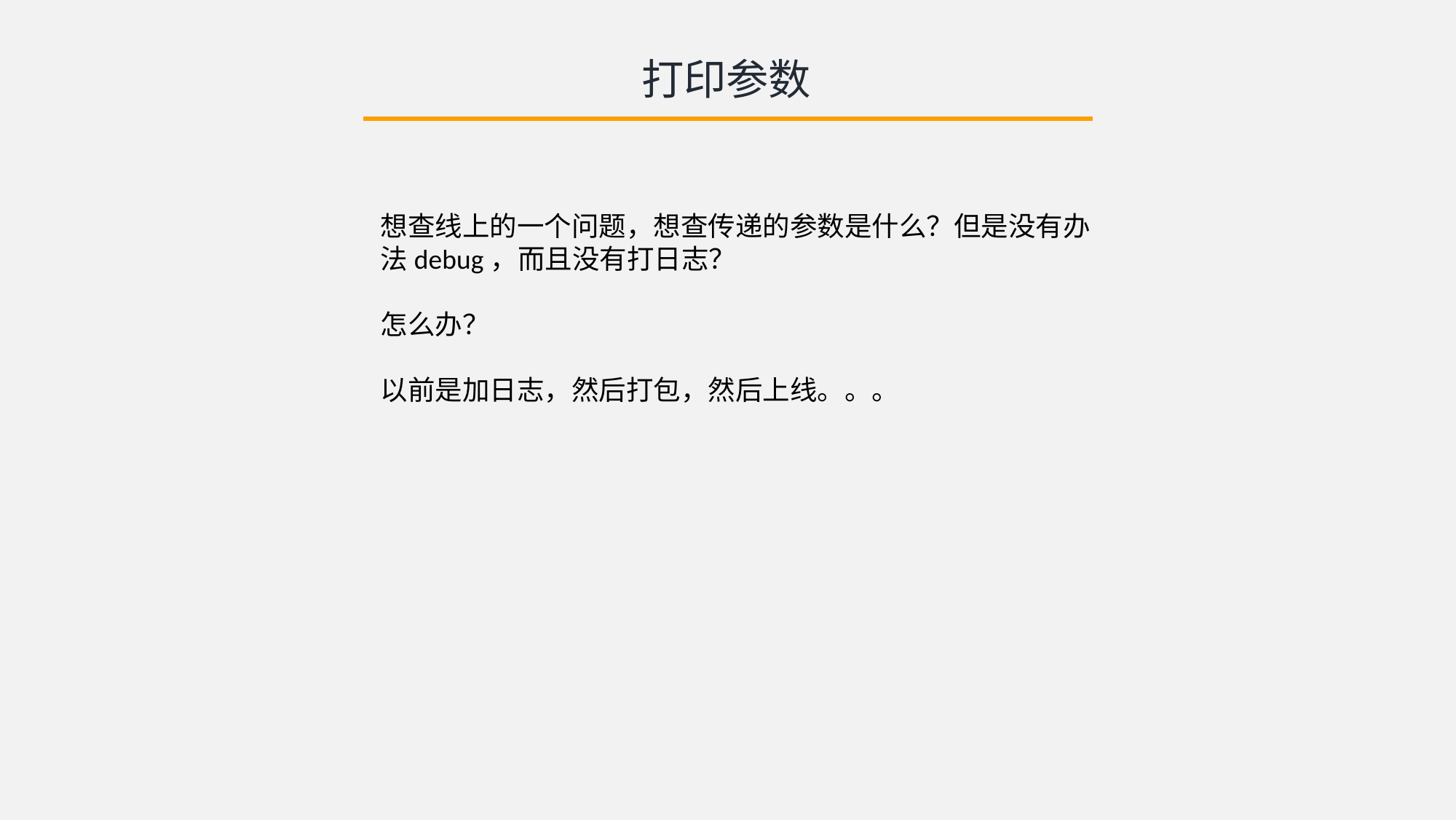

打印参数
想查线上的一个问题，想查传递的参数是什么？但是没有办法debug，而且没有打日志？

怎么办？

以前是加日志，然后打包，然后上线。。。